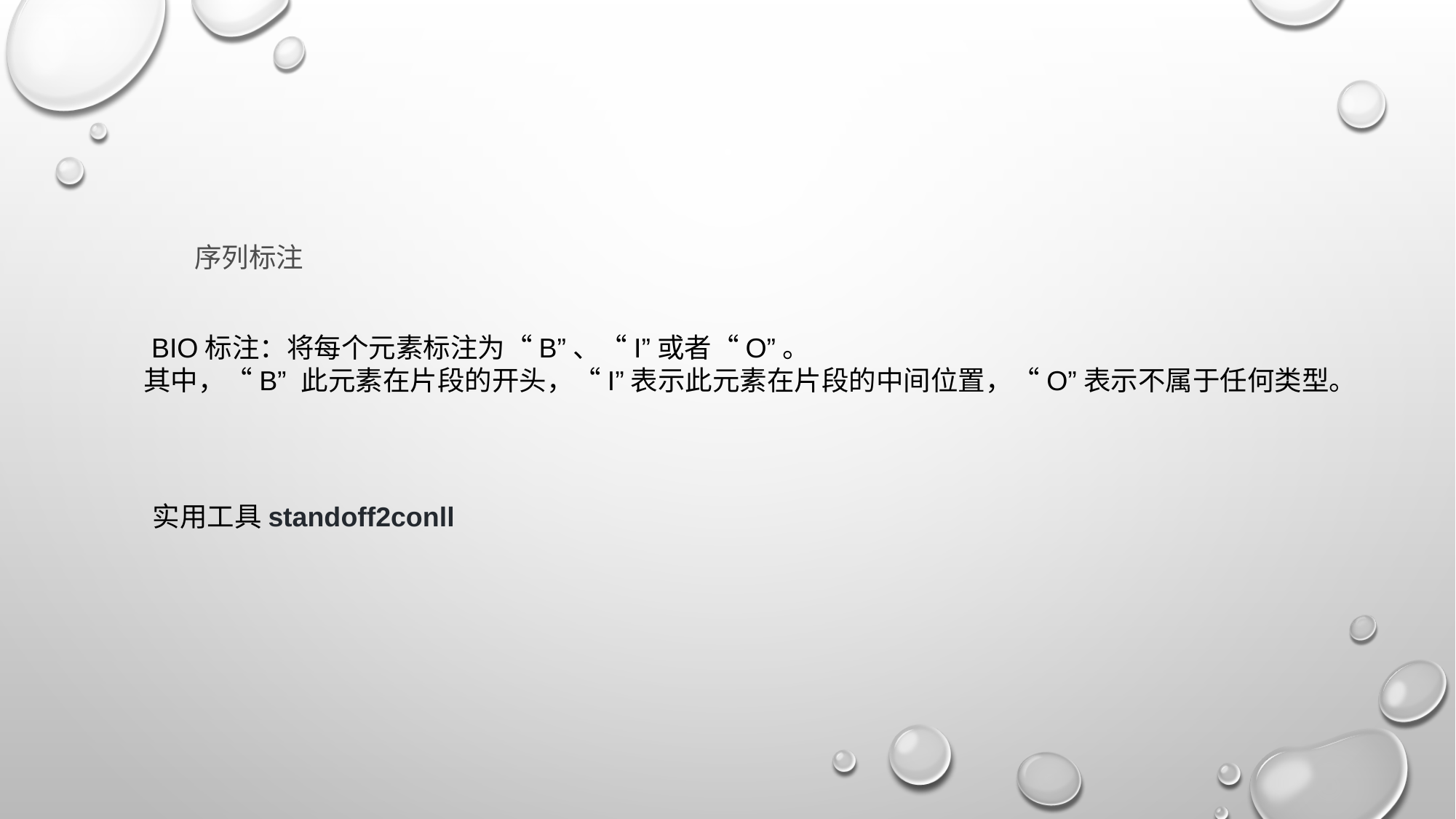

序列标注
 BIO标注：将每个元素标注为“B”、“I”或者“O”。
其中，“B” 此元素在片段的开头，“I”表示此元素在片段的中间位置，“O”表示不属于任何类型。
实用工具standoff2conll